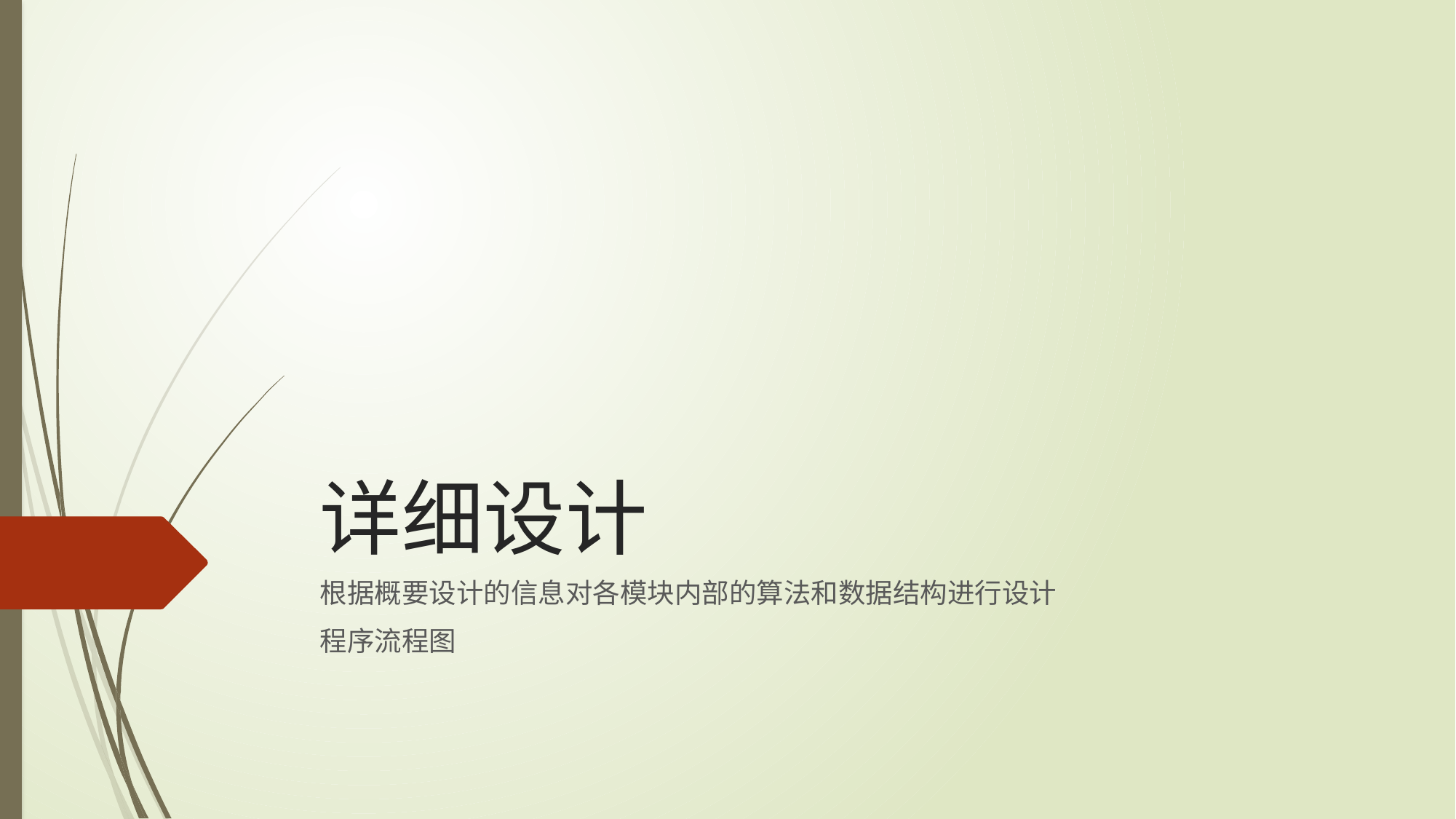

# 详细设计
根据概要设计的信息对各模块内部的算法和数据结构进行设计
程序流程图